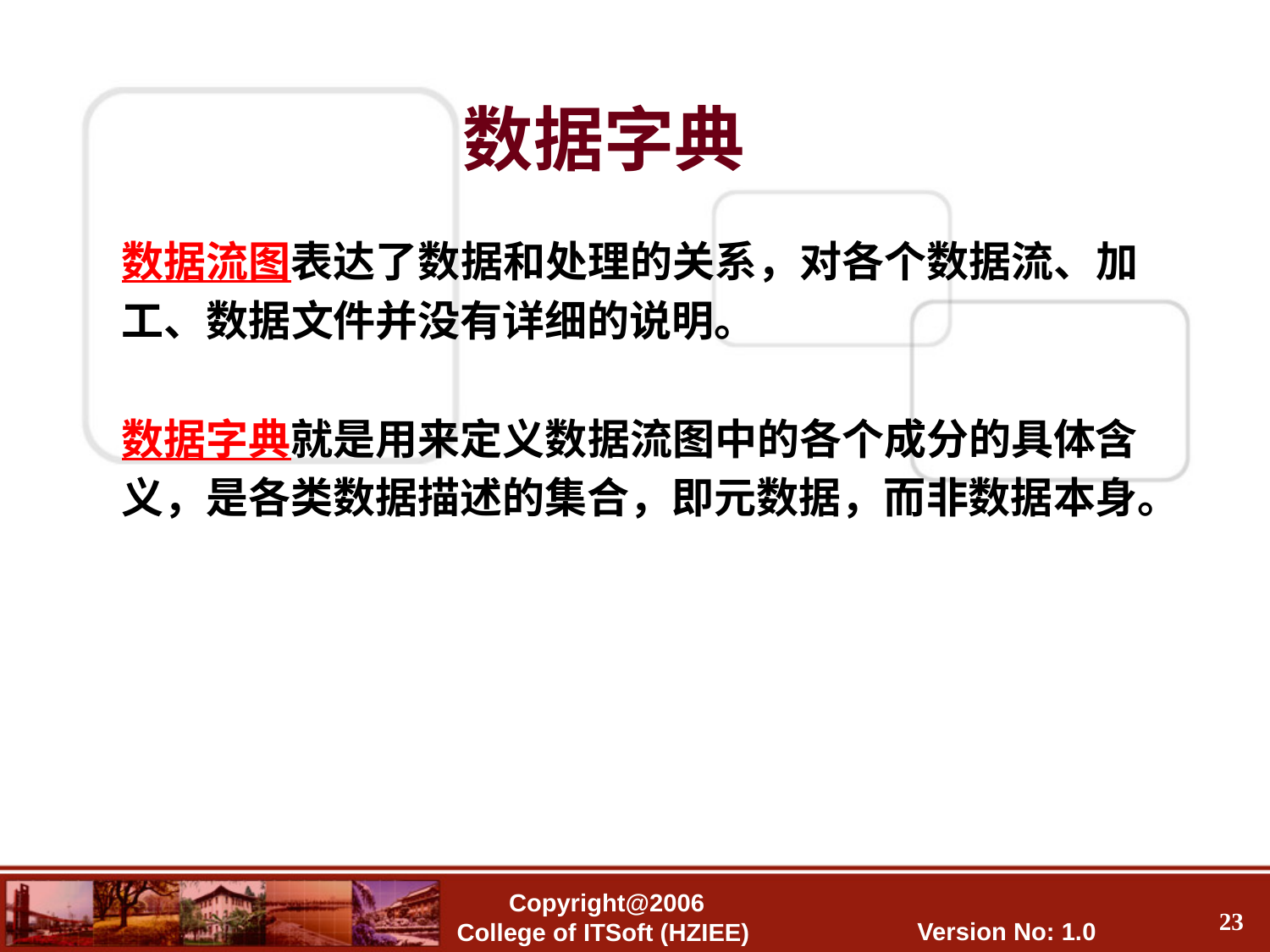

数据字典
数据流图表达了数据和处理的关系，对各个数据流、加
工、数据文件并没有详细的说明。

数据字典就是用来定义数据流图中的各个成分的具体含
义，是各类数据描述的集合，即元数据，而非数据本身。